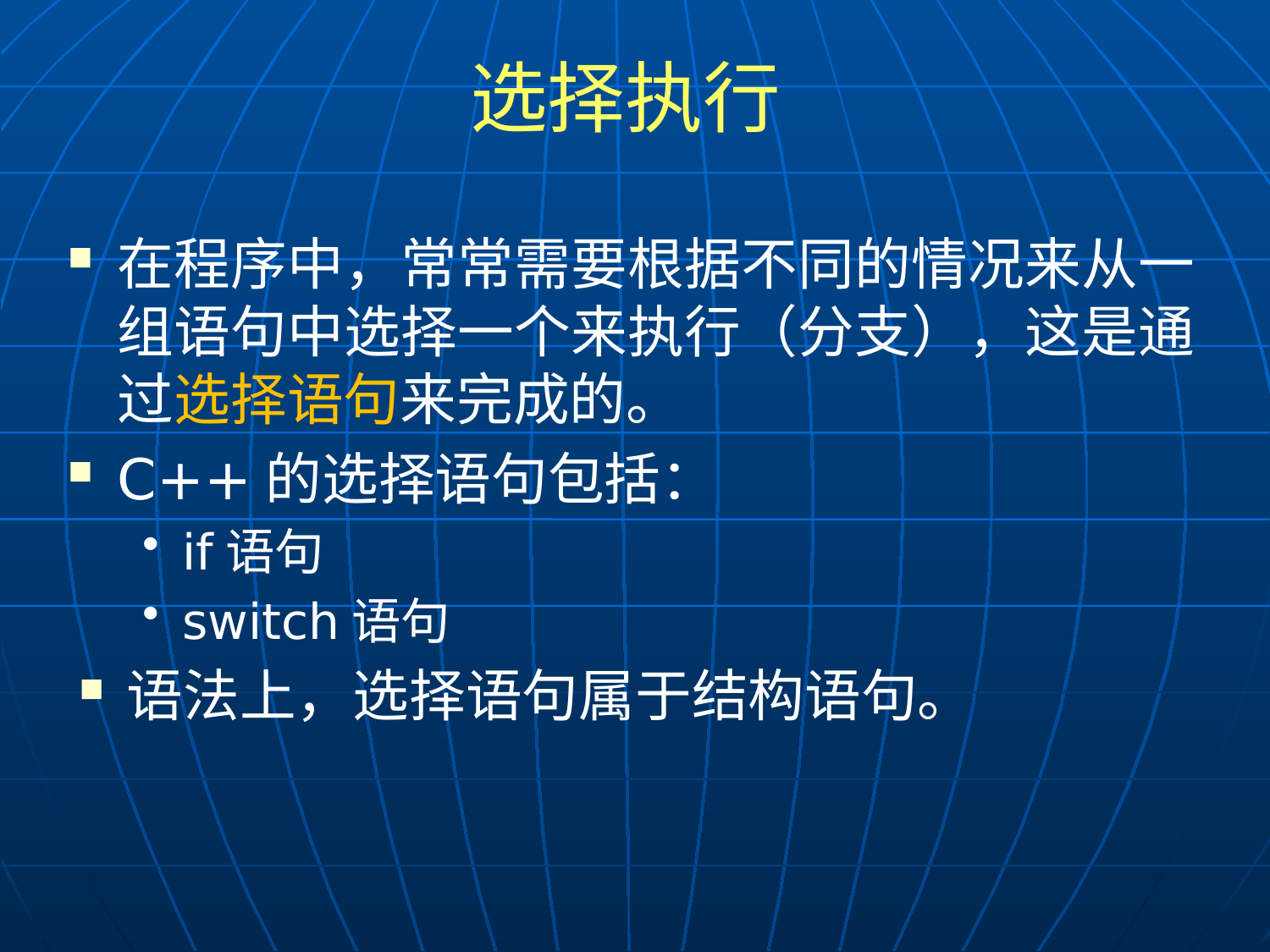

# 选择执行
在程序中，常常需要根据不同的情况来从一组语句中选择一个来执行（分支），这是通过选择语句来完成的。
C++的选择语句包括：
if语句
switch语句
语法上，选择语句属于结构语句。